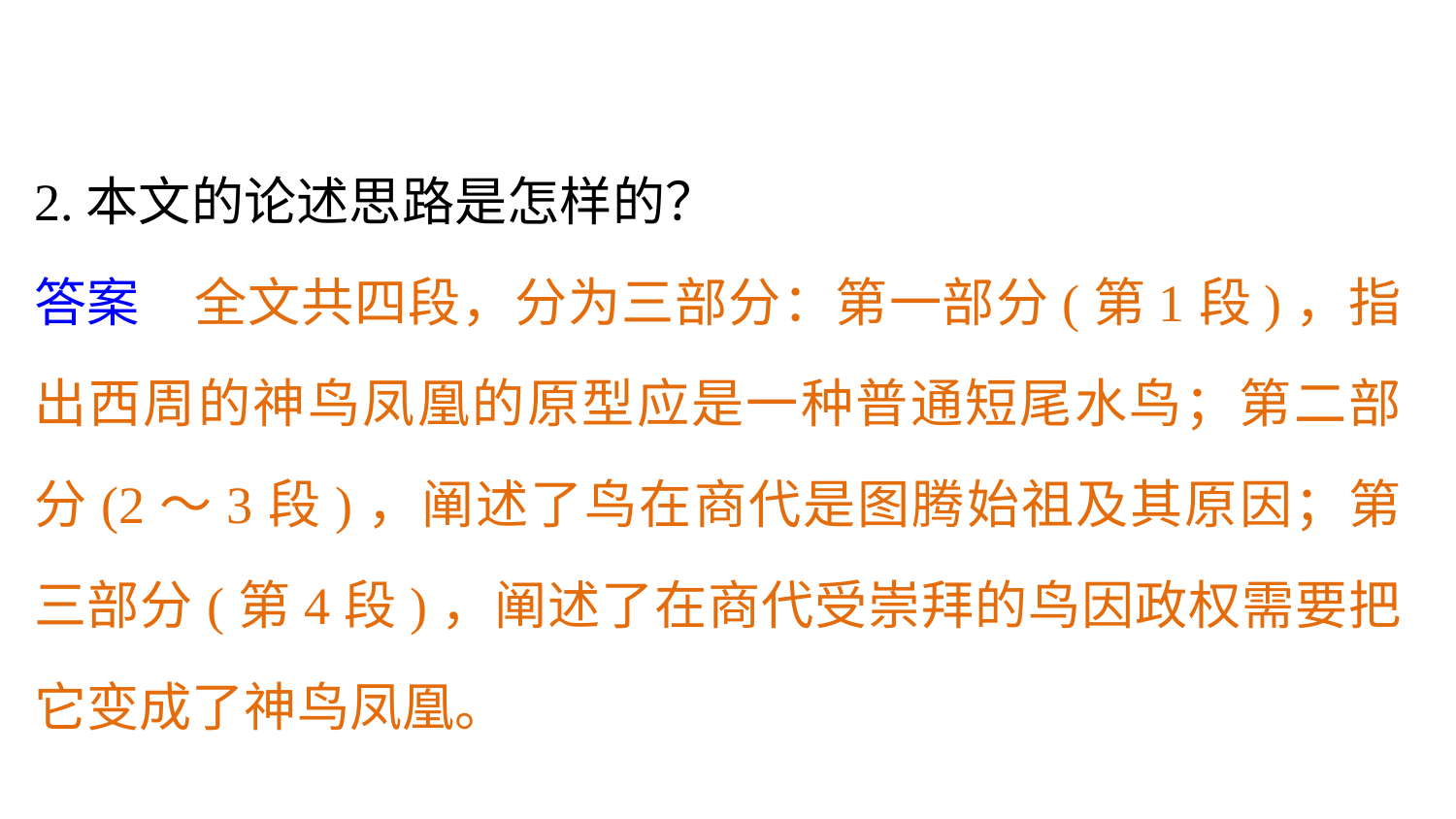

2.本文的论述思路是怎样的？
答案　全文共四段，分为三部分：第一部分(第1段)，指出西周的神鸟凤凰的原型应是一种普通短尾水鸟；第二部分(2～3段)，阐述了鸟在商代是图腾始祖及其原因；第三部分(第4段)，阐述了在商代受崇拜的鸟因政权需要把它变成了神鸟凤凰。